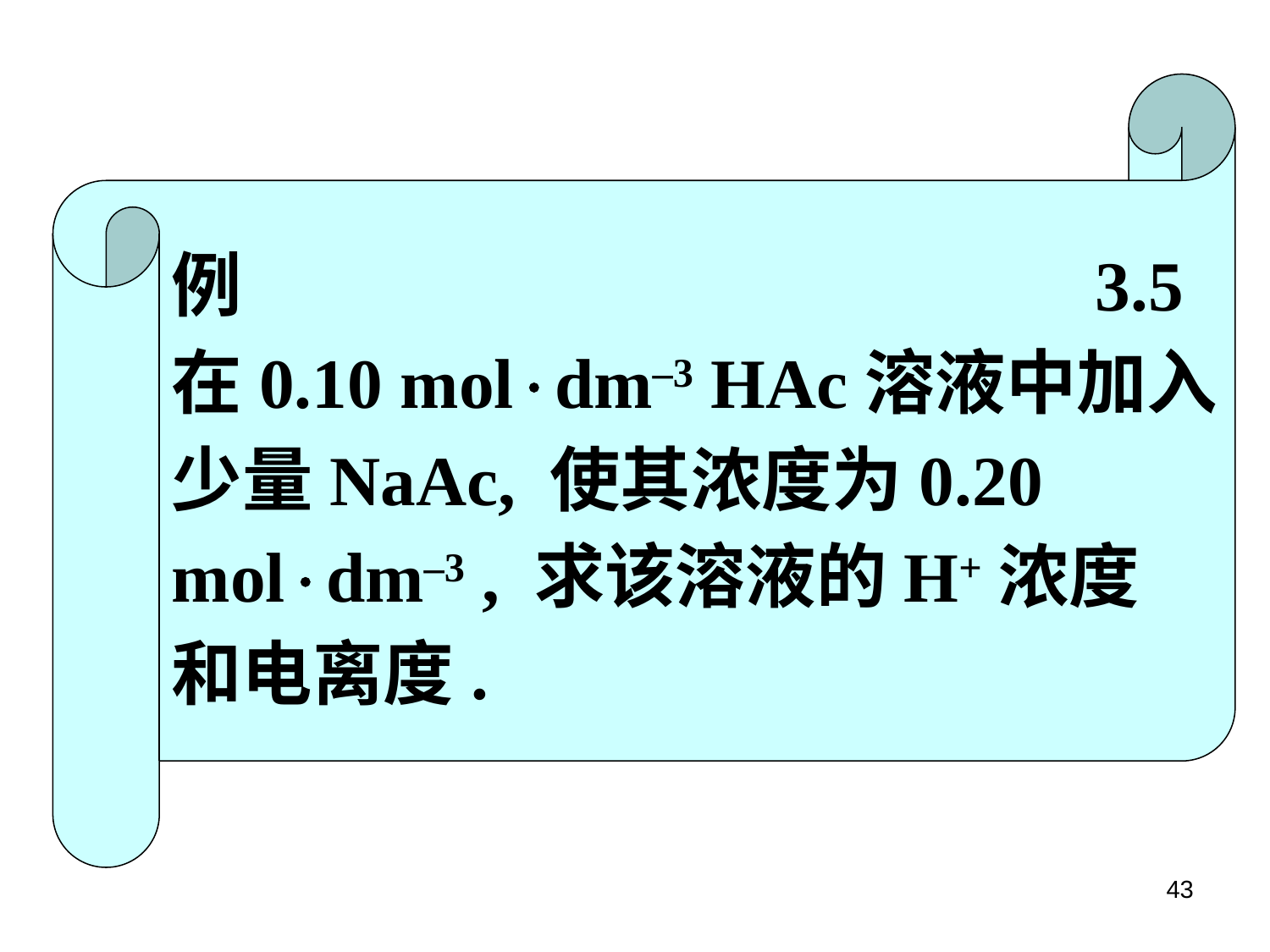

例3.5
在0.10 mol⋅dm–3 HAc溶液中加入
少量NaAc, 使其浓度为0.20
mol⋅dm–3 , 求该溶液的H+浓度
和电离度.
43